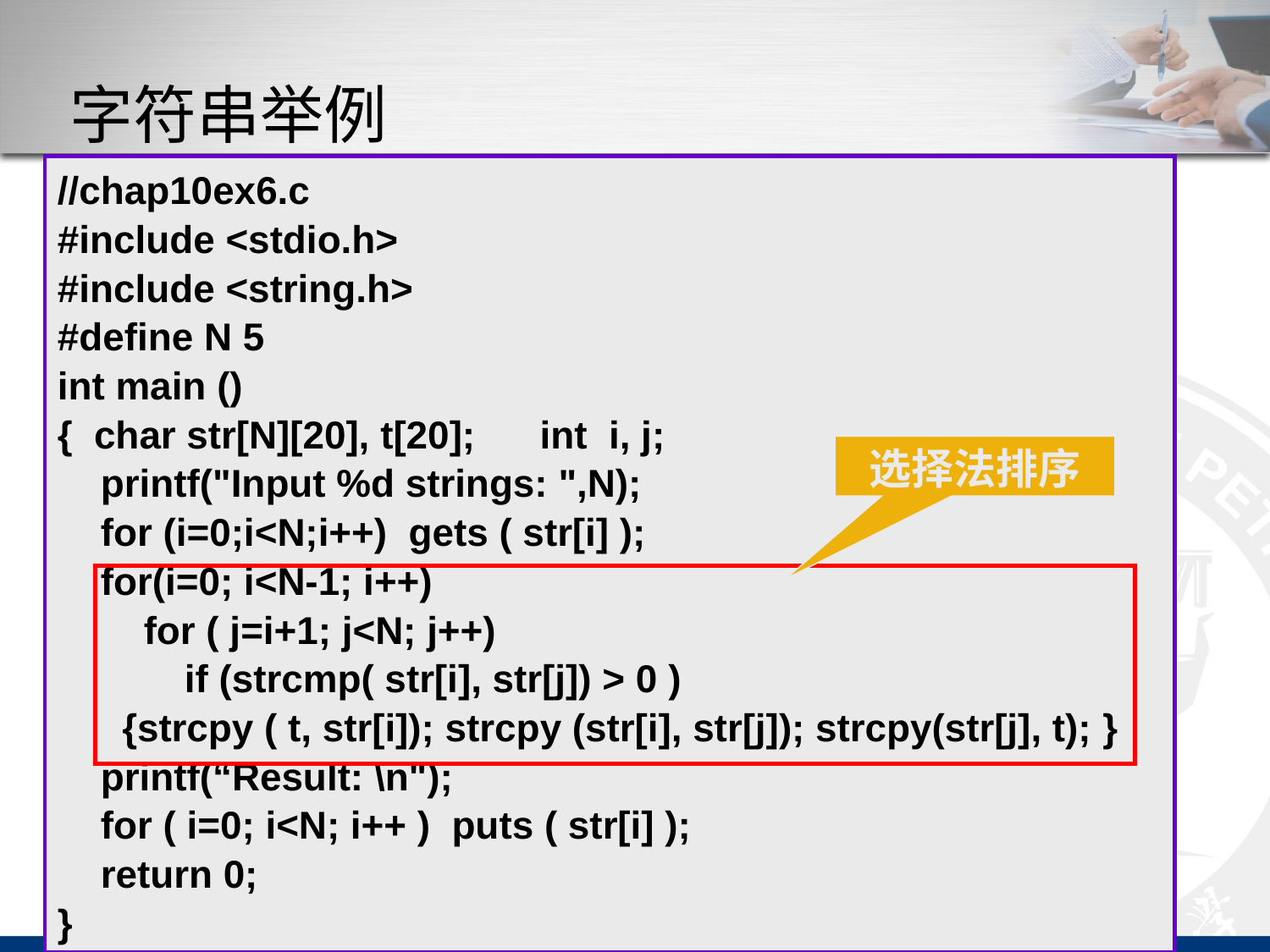

# 字符串举例
//chap10ex6.c
#include <stdio.h>
#include <string.h>
#define N 5
int main ()
{  char str[N][20], t[20];      int  i, j;
    printf("Input %d strings: ",N);
    for (i=0;i<N;i++)  gets ( str[i] );
    for(i=0; i<N-1; i++)
        for ( j=i+1; j<N; j++)
	if (strcmp( str[i], str[j]) > 0 )
      {strcpy ( t, str[i]); strcpy (str[i], str[j]); strcpy(str[j], t); }
    printf(“Result: \n");
    for ( i=0; i<N; i++ )  puts ( str[i] );
    return 0;
}
【例3】输入5个单词，将它们从小到大排列后输出
选择法排序